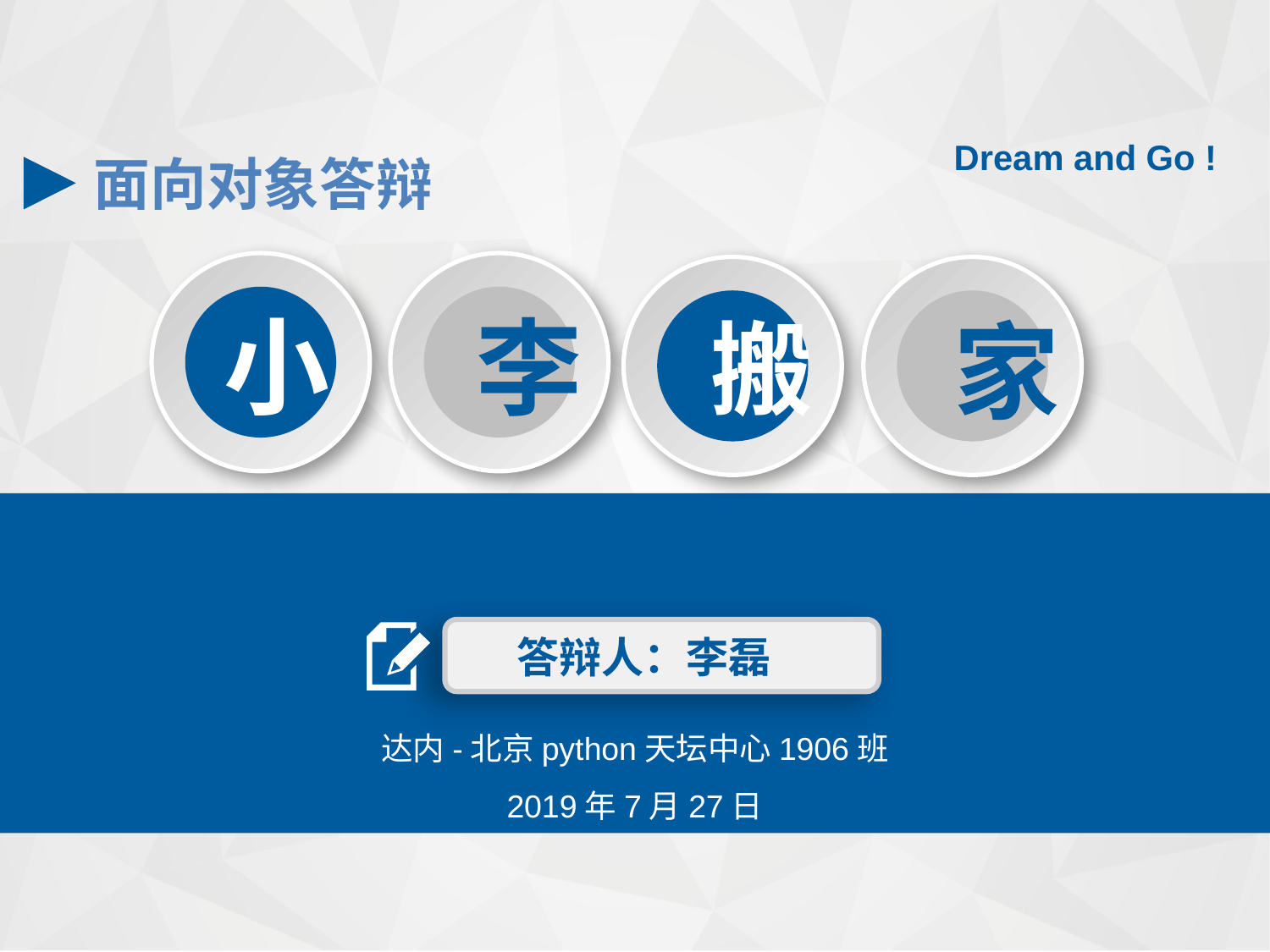

面向对象答辩
Dream and Go !

小

李

搬

家

 答辩人：李磊
达内-北京python天坛中心1906班
2019年7月27日